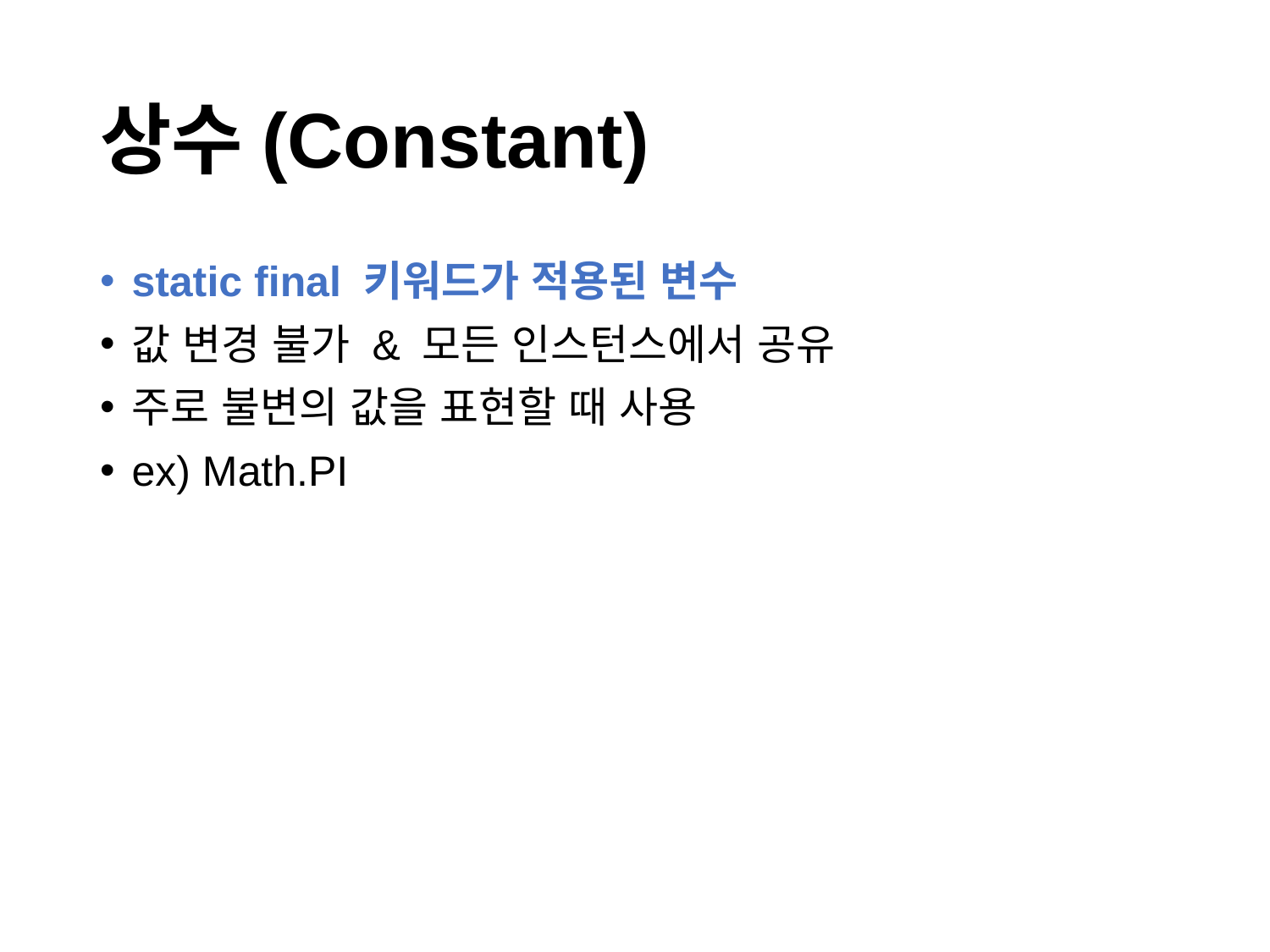

# 상수(Constant)
static final 키워드가 적용된 변수
값 변경 불가 & 모든 인스턴스에서 공유
주로 불변의 값을 표현할 때 사용
ex) Math.PI